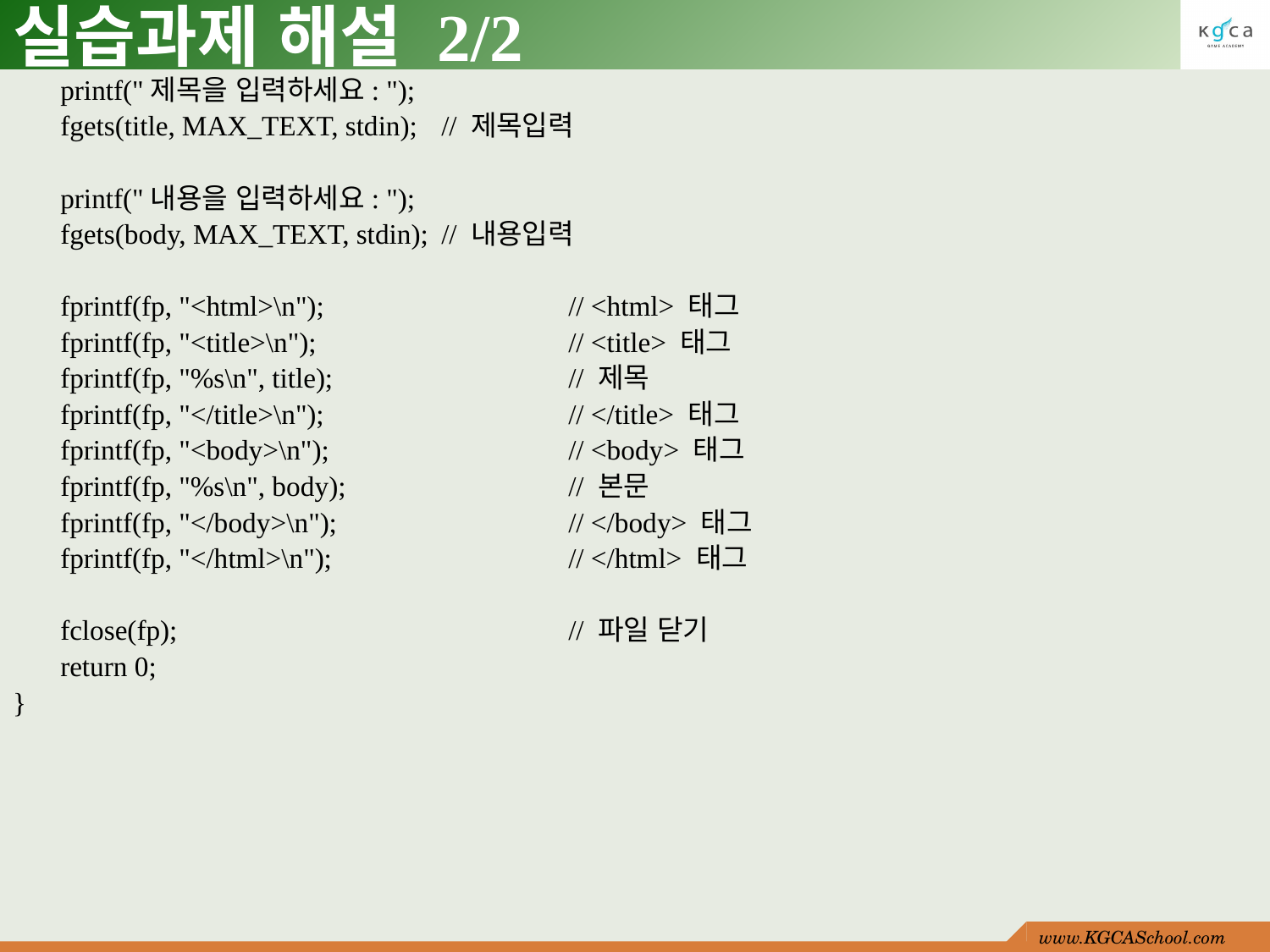

# 실습과제 해설 2/2
	printf("제목을 입력하세요: ");
	fgets(title, MAX_TEXT, stdin);	// 제목입력

	printf("내용을 입력하세요: ");
	fgets(body, MAX_TEXT, stdin);	// 내용입력

	fprintf(fp, "<html>\n");		// <html> 태그
	fprintf(fp, "<title>\n");		// <title> 태그
	fprintf(fp, "%s\n", title);		// 제목
	fprintf(fp, "</title>\n");		// </title> 태그
	fprintf(fp, "<body>\n");		// <body> 태그
	fprintf(fp, "%s\n", body);		// 본문
	fprintf(fp, "</body>\n");		// </body> 태그
	fprintf(fp, "</html>\n");		// </html> 태그

	fclose(fp);				// 파일 닫기
	return 0;
}